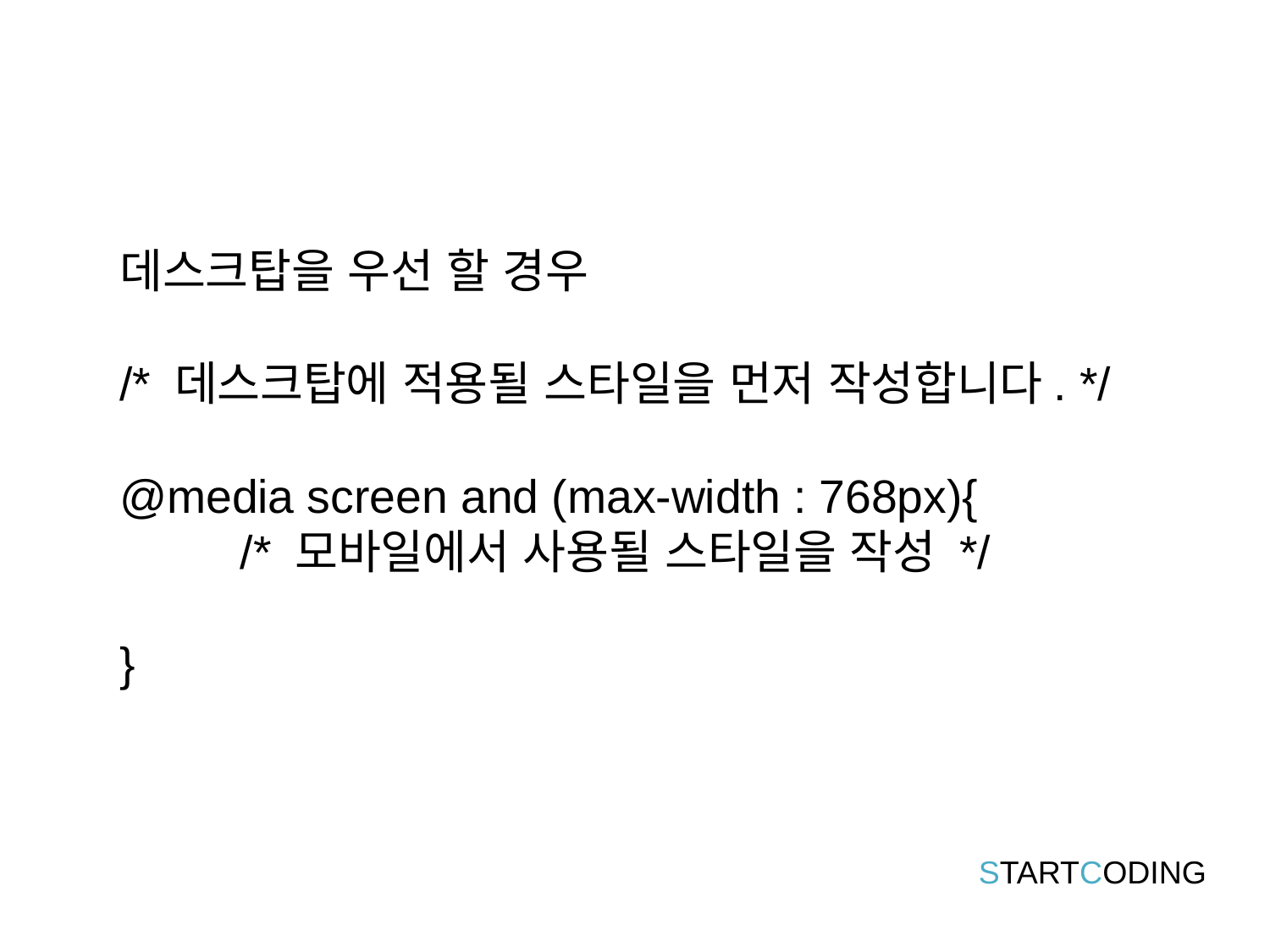

데스크탑을 우선 할 경우

/* 데스크탑에 적용될 스타일을 먼저 작성합니다. */

@media screen and (max-width : 768px){
	/* 모바일에서 사용될 스타일을 작성 */

}
STARTCODING